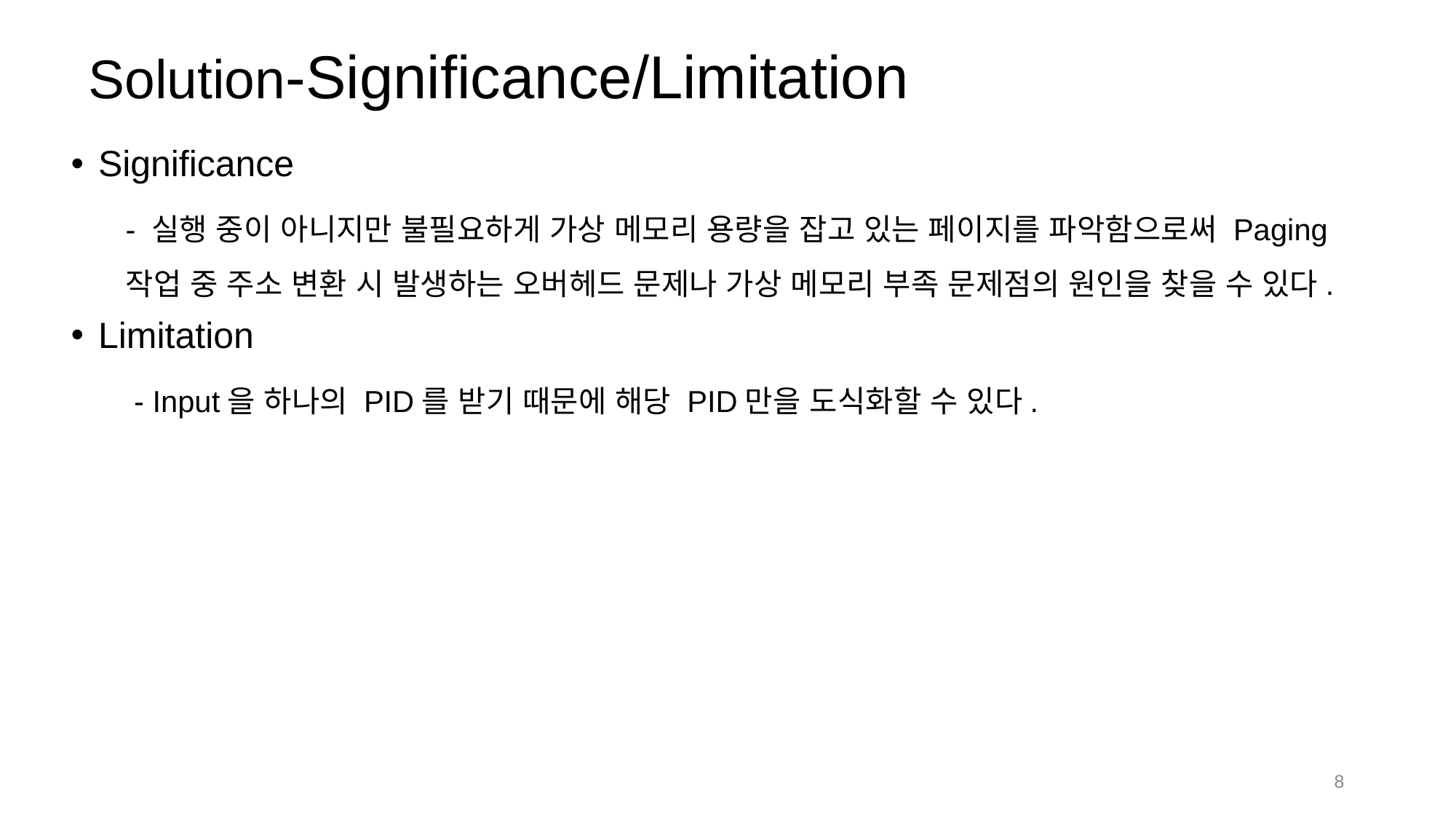

# Solution-Significance/Limitation
Significance
- 실행 중이 아니지만 불필요하게 가상 메모리 용량을 잡고 있는 페이지를 파악함으로써 Paging 작업 중 주소 변환 시 발생하는 오버헤드 문제나 가상 메모리 부족 문제점의 원인을 찾을 수 있다.
Limitation
 - Input을 하나의 PID를 받기 때문에 해당 PID만을 도식화할 수 있다.

8